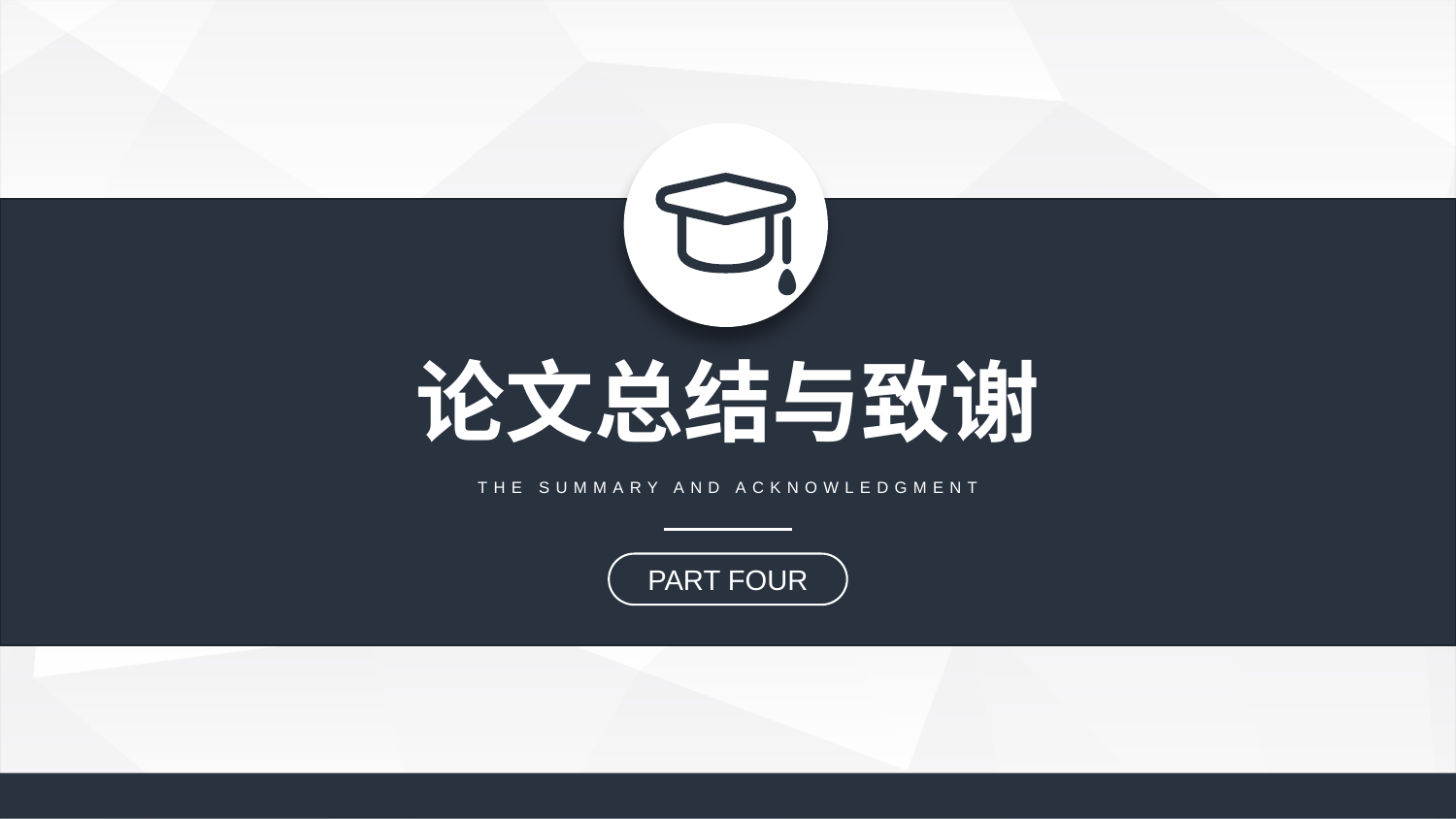

论文总结与致谢
THE SUMMARY AND ACKNOWLEDGMENT
PART FOUR